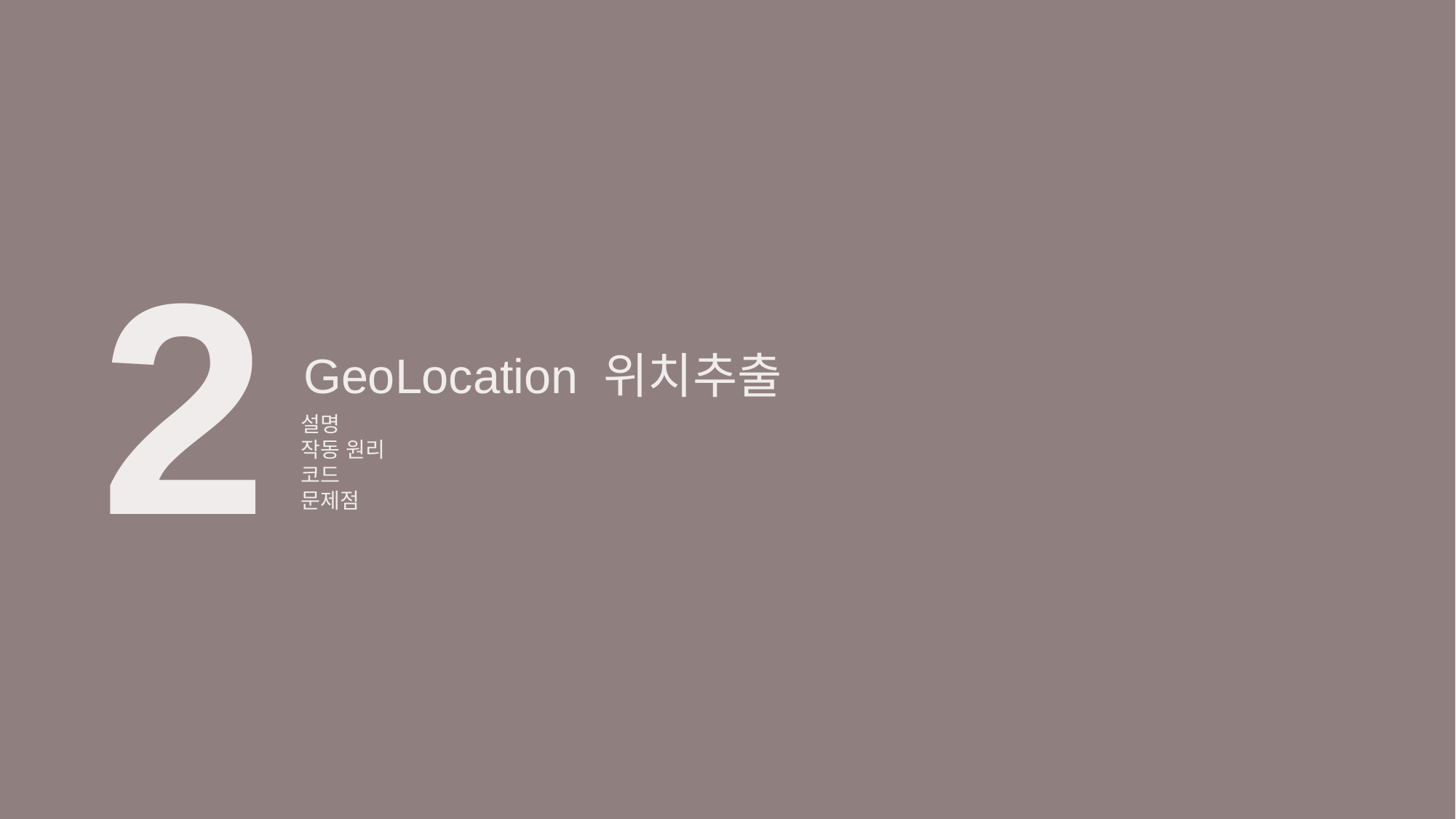

2
GeoLocation 위치추출
설명
작동 원리
코드
문제점